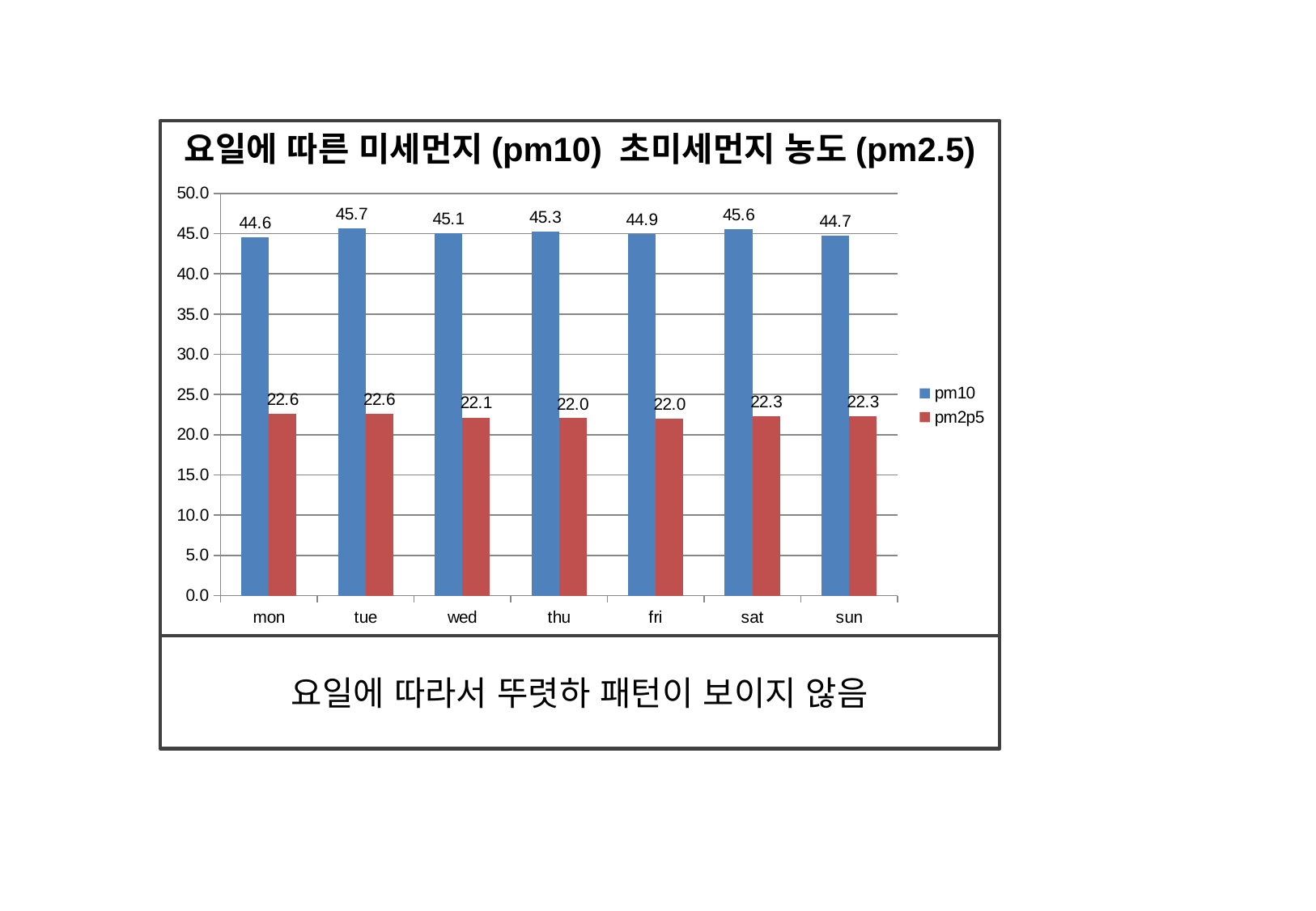

요일에 따른 미세먼지(pm10) 초미세먼지 농도(pm2.5)

### Chart

| Category |
|---|
요일에 따라서 뚜렷하 패턴이 보이지 않음

### Chart

| Category | pm10 | pm2p5 |
|---|---|---|
| mon | 44.5646036916395 | 22.6355987055016 |
| tue | 45.6628971459343 | 22.5807073954983 |
| wed | 45.05132360886 | 22.1390685640362 |
| thu | 45.2904094827586 | 22.0453074433656 |
| fri | 44.9347471451876 | 22.0271844660194 |
| sat | 45.5864297253634 | 22.3091259640102 |
| sun | 44.7424568965517 | 22.3279430789133 |